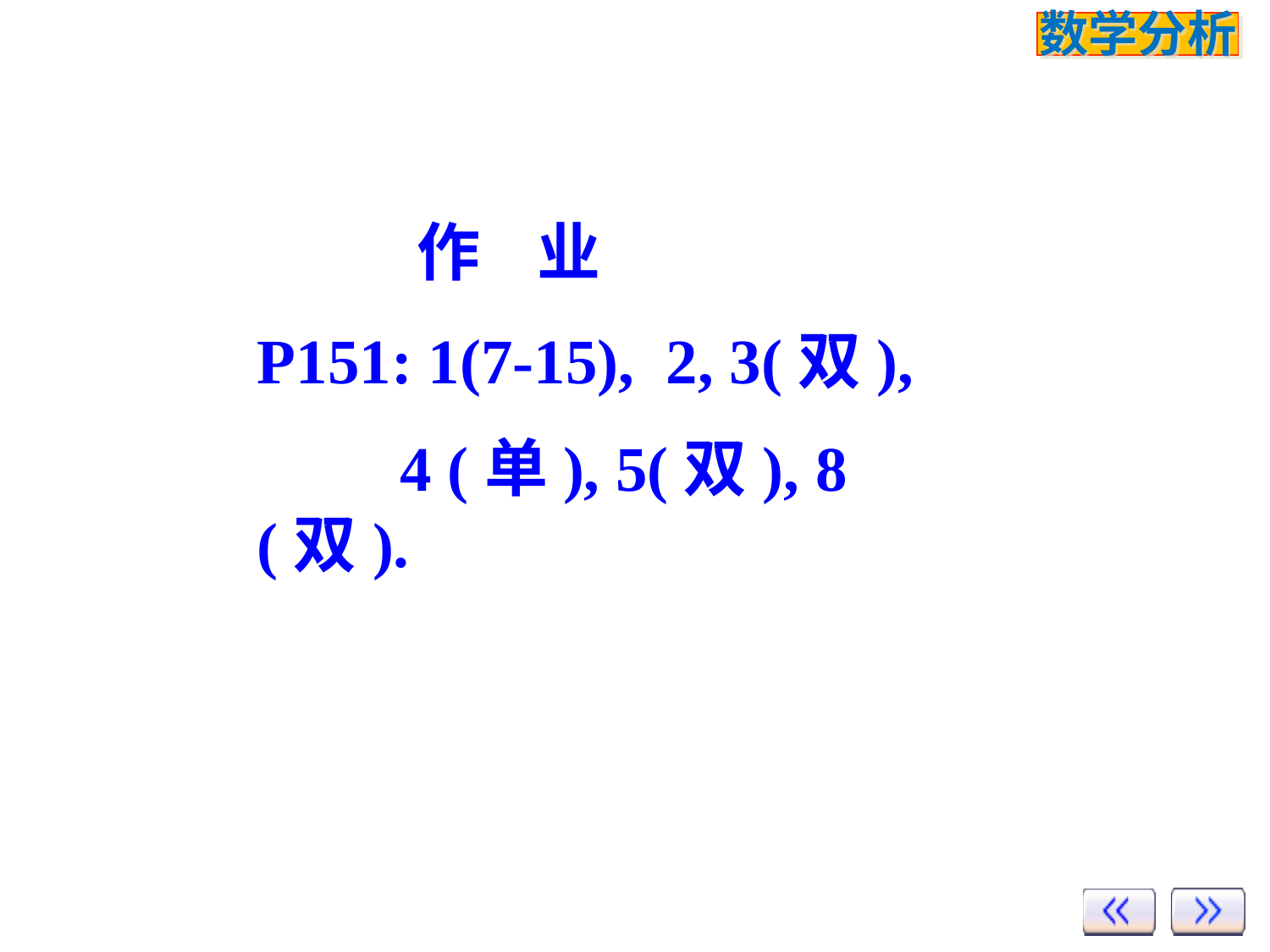

作    业
P151: 1(7-15),  2, 3(双),
         4 (单), 5(双), 8(双).